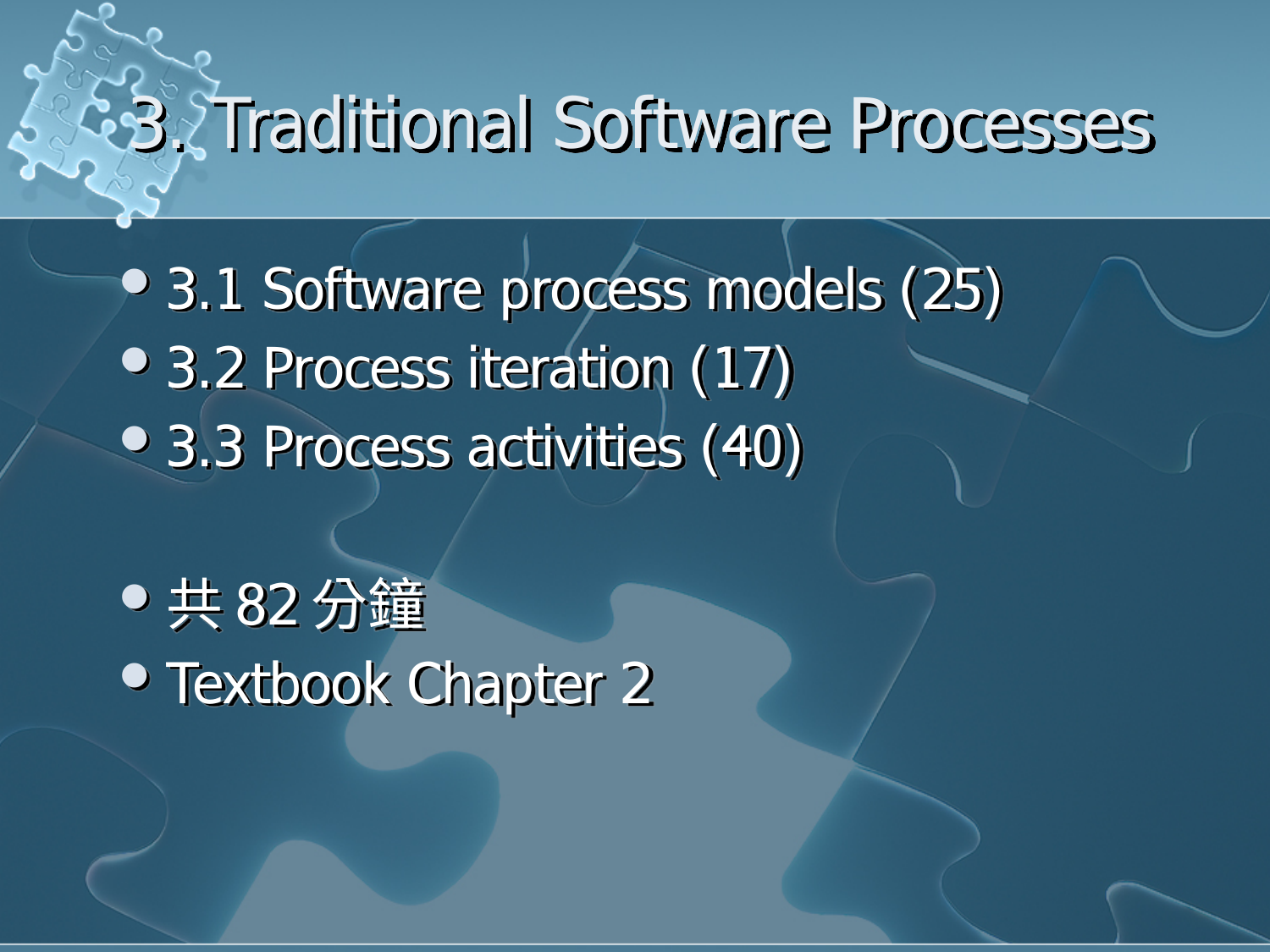

# 3. Traditional Software Processes
3.1 Software process models (25)
3.2 Process iteration (17)
3.3 Process activities (40)

共82分鐘
Textbook Chapter 2